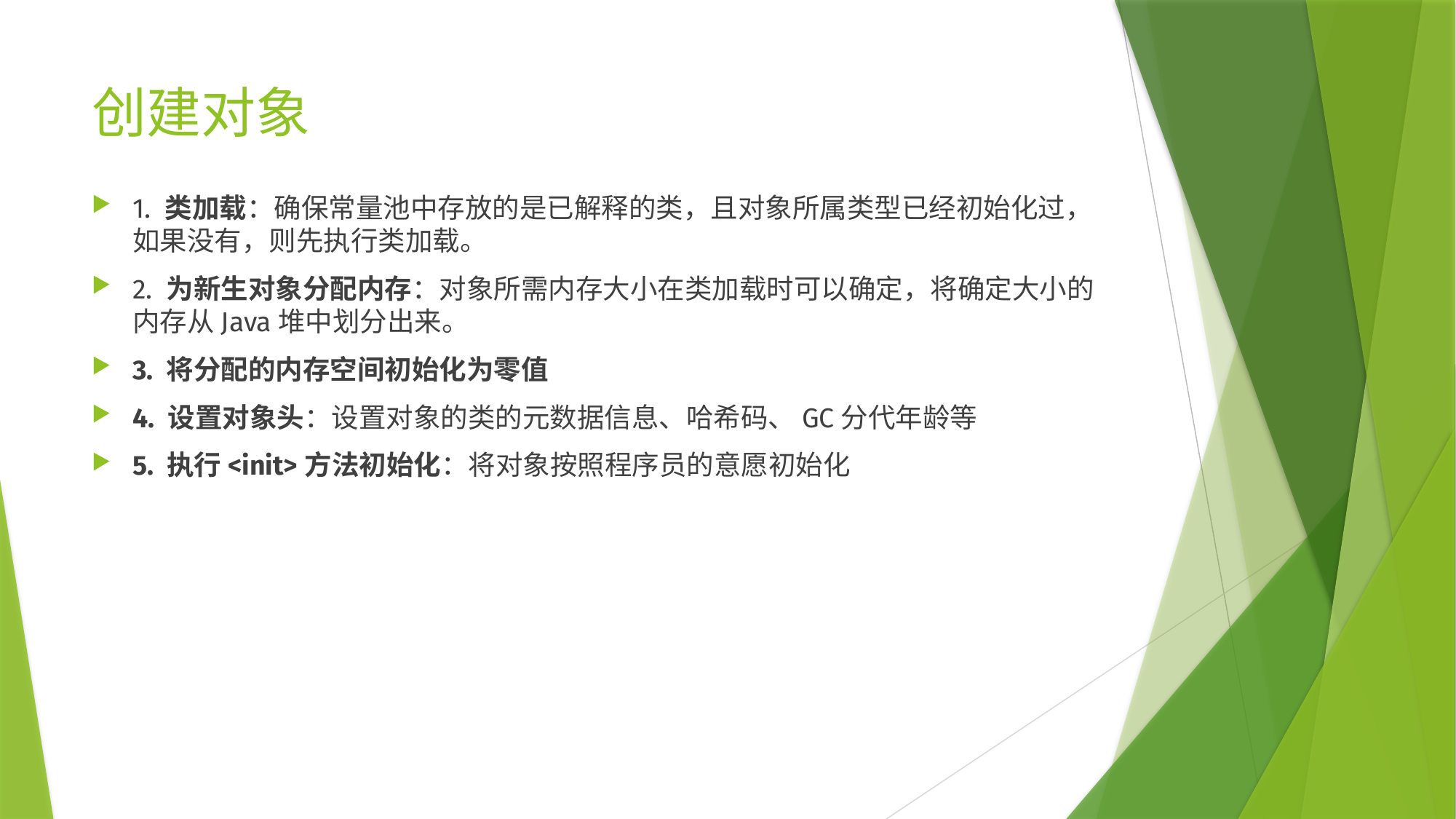

# 创建对象
1. 类加载：确保常量池中存放的是已解释的类，且对象所属类型已经初始化过，如果没有，则先执行类加载。
2. 为新生对象分配内存：对象所需内存大小在类加载时可以确定，将确定大小的内存从Java堆中划分出来。
3. 将分配的内存空间初始化为零值
4. 设置对象头：设置对象的类的元数据信息、哈希码、GC分代年龄等
5. 执行<init>方法初始化：将对象按照程序员的意愿初始化